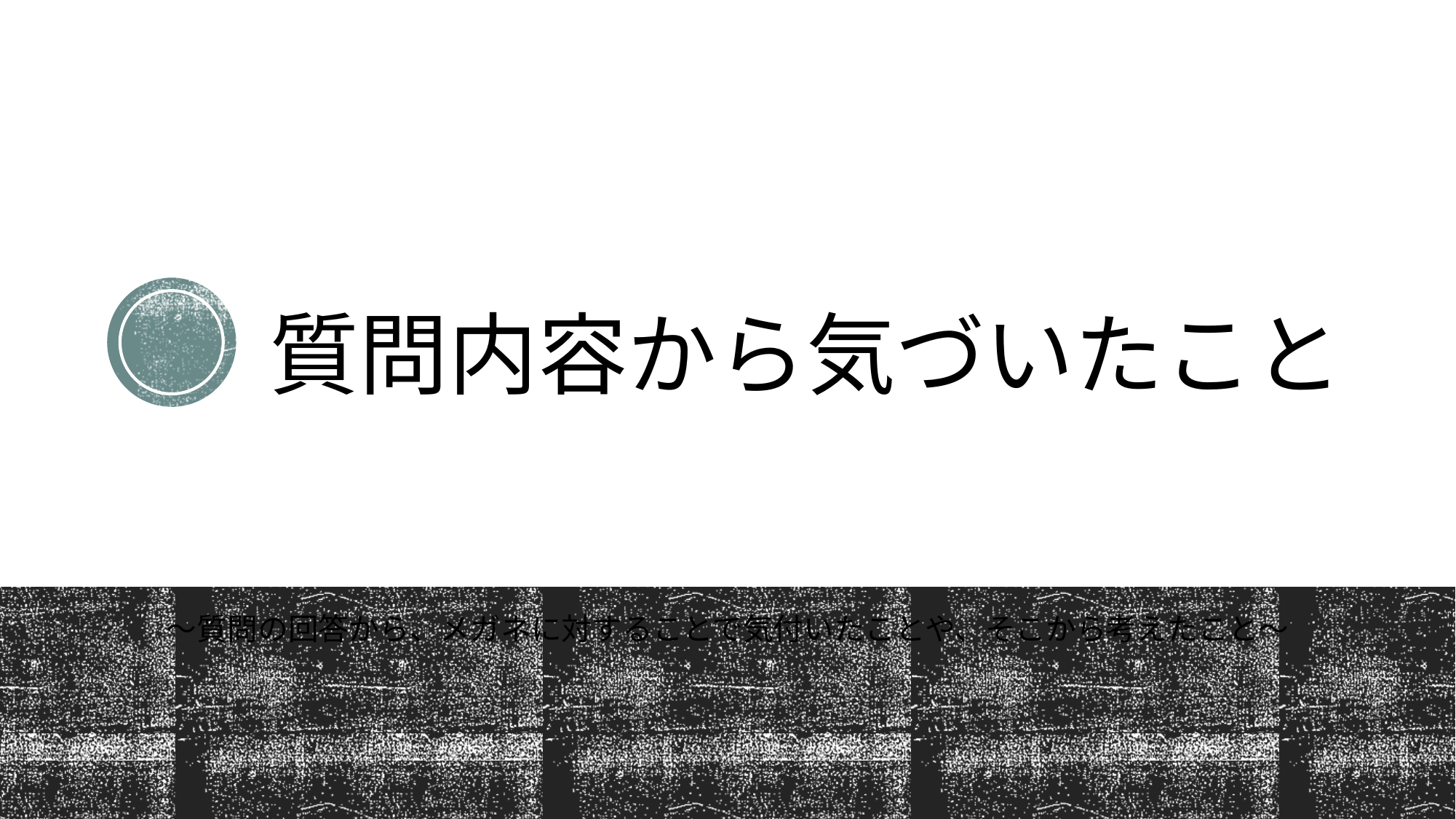

# 質問内容から気づいたこと
～質問の回答から、メガネに対することで気付いたことや、そこから考えたこと～